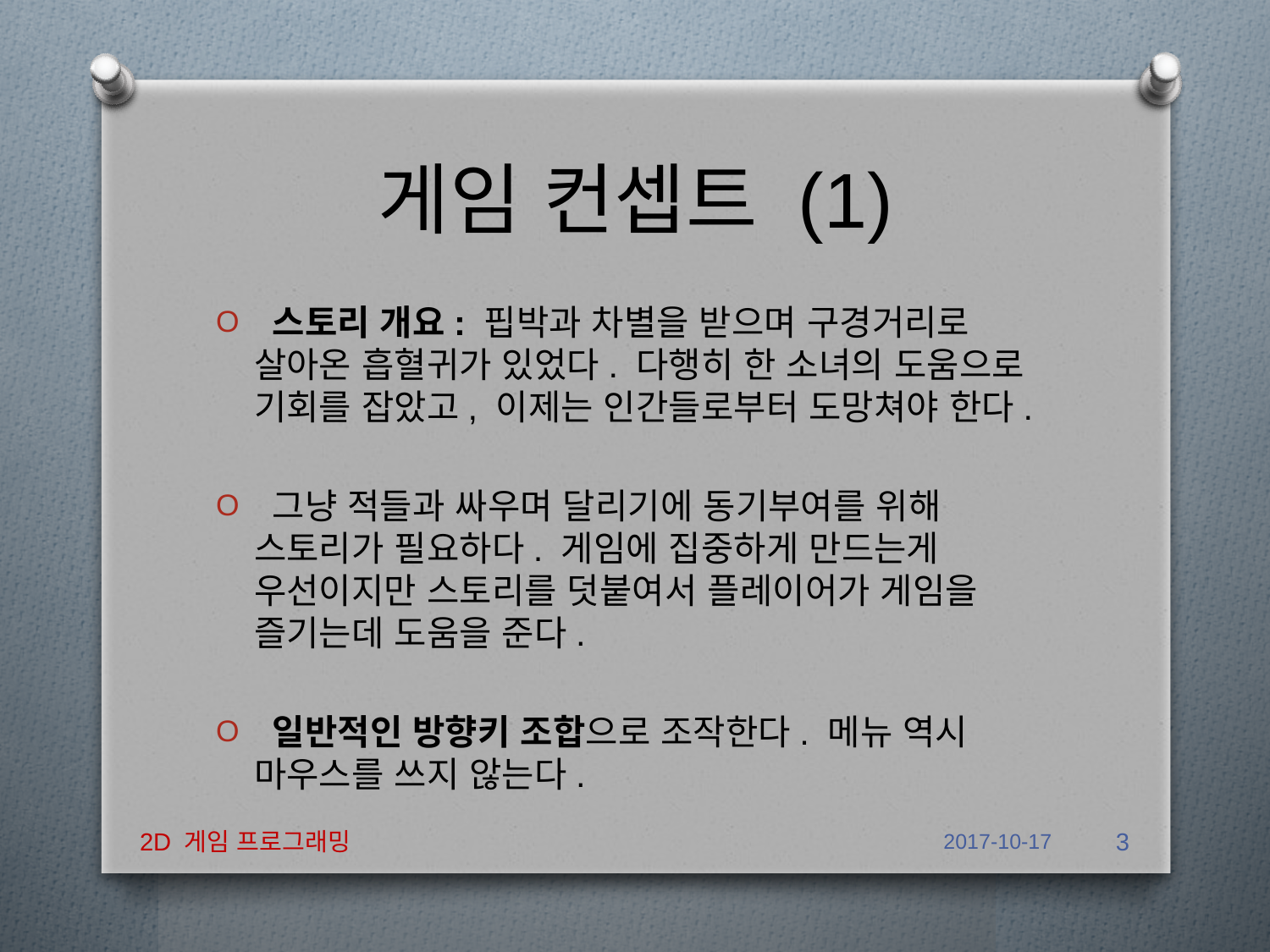

# 게임 컨셉트 (1)
 스토리 개요: 핍박과 차별을 받으며 구경거리로 살아온 흡혈귀가 있었다. 다행히 한 소녀의 도움으로 기회를 잡았고, 이제는 인간들로부터 도망쳐야 한다.

 그냥 적들과 싸우며 달리기에 동기부여를 위해 스토리가 필요하다. 게임에 집중하게 만드는게 우선이지만 스토리를 덧붙여서 플레이어가 게임을 즐기는데 도움을 준다.

 일반적인 방향키 조합으로 조작한다. 메뉴 역시 마우스를 쓰지 않는다.
2D 게임 프로그래밍
2017-10-17
3